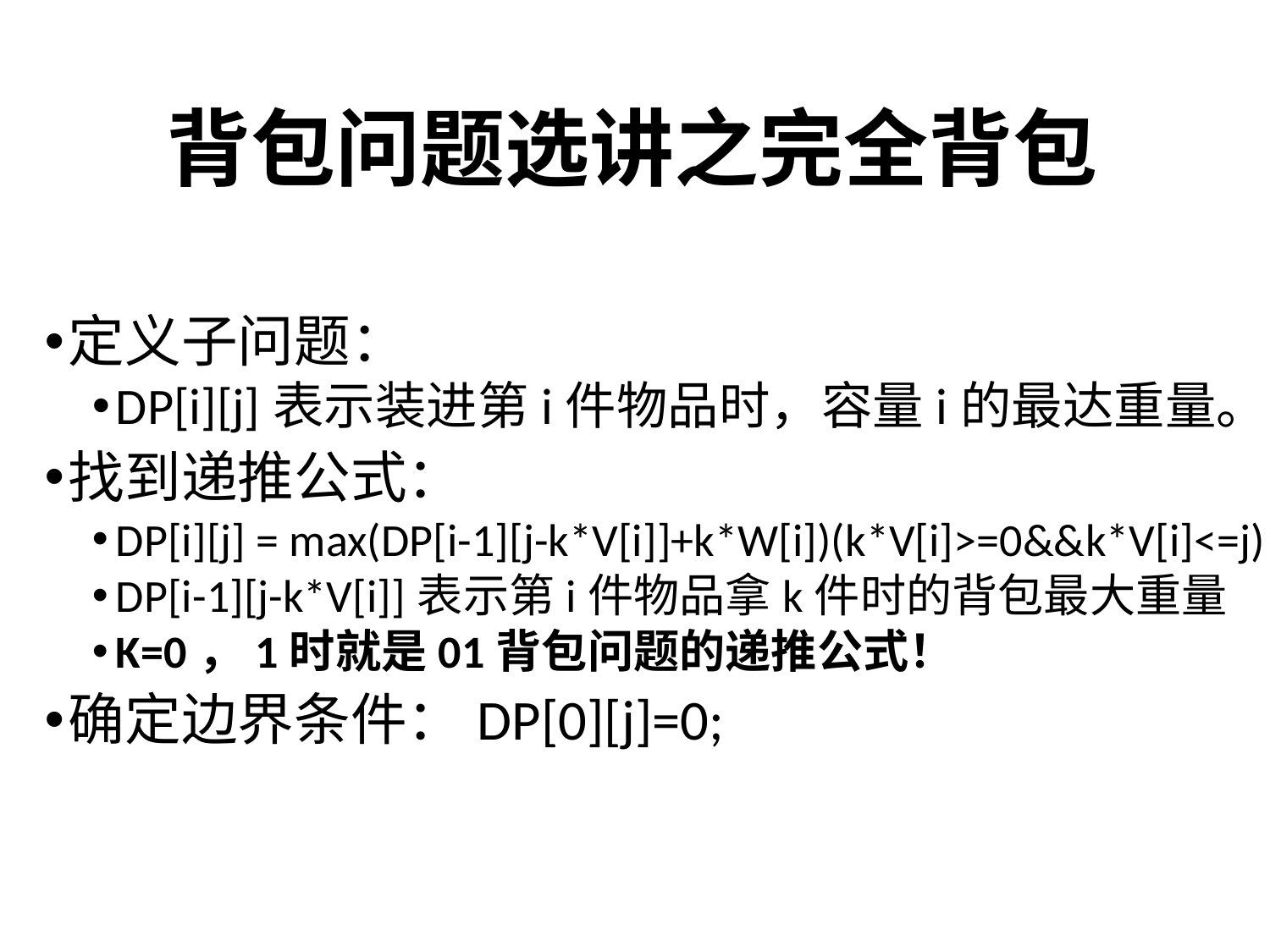

# 背包问题选讲之完全背包
定义子问题：
DP[i][j]表示装进第i件物品时，容量i的最达重量。
找到递推公式：
DP[i][j] = max(DP[i-1][j-k*V[i]]+k*W[i])(k*V[i]>=0&&k*V[i]<=j)
DP[i-1][j-k*V[i]]表示第i件物品拿k件时的背包最大重量
K=0，1时就是01背包问题的递推公式！
确定边界条件：DP[0][j]=0;